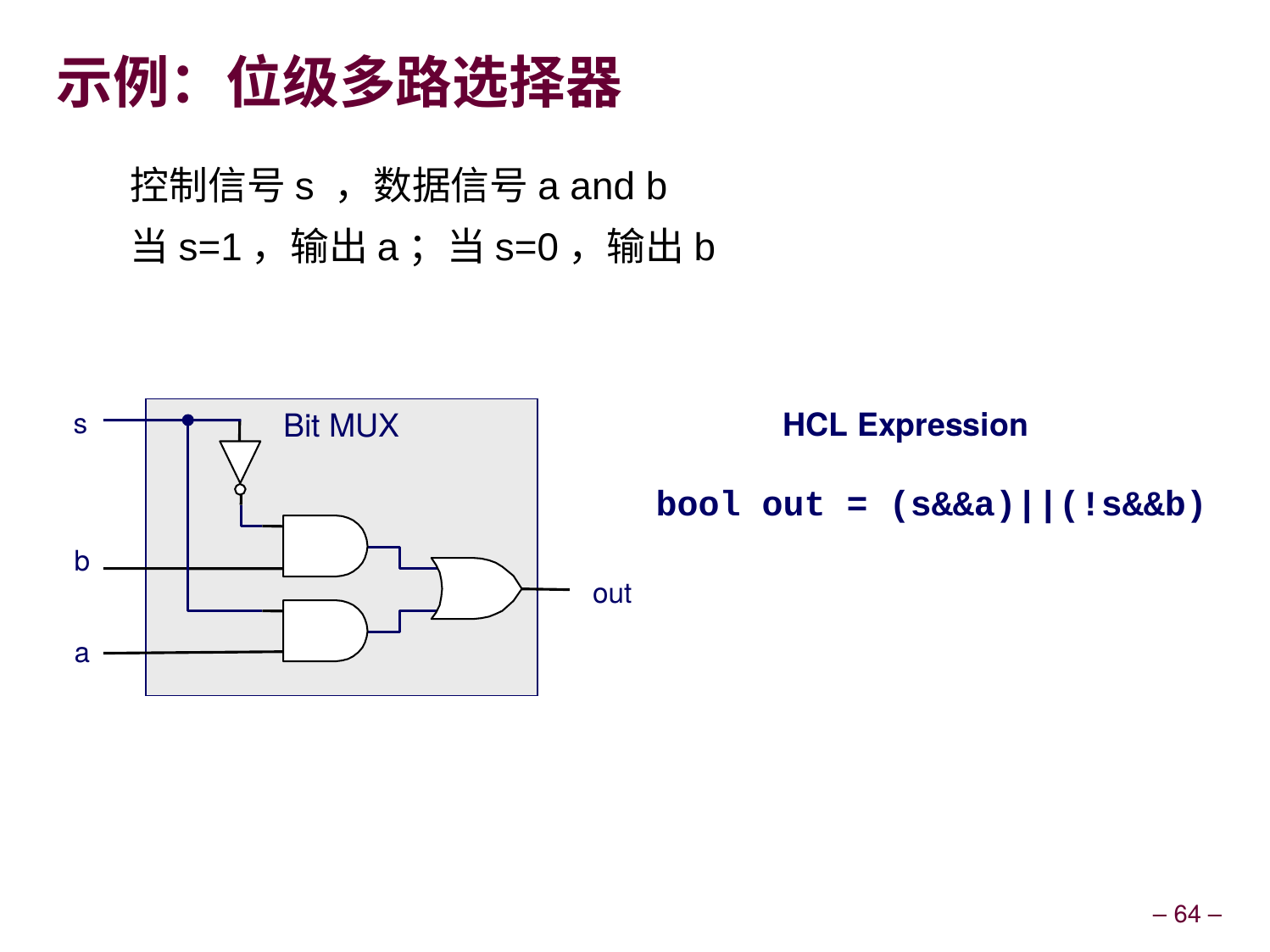

# 示例：位级多路选择器
控制信号s ，数据信号a and b
当s=1，输出a；当s=0，输出b
s
Bit MUX

b

out

a

HCL Expression
bool out = (s&&a)||(!s&&b)